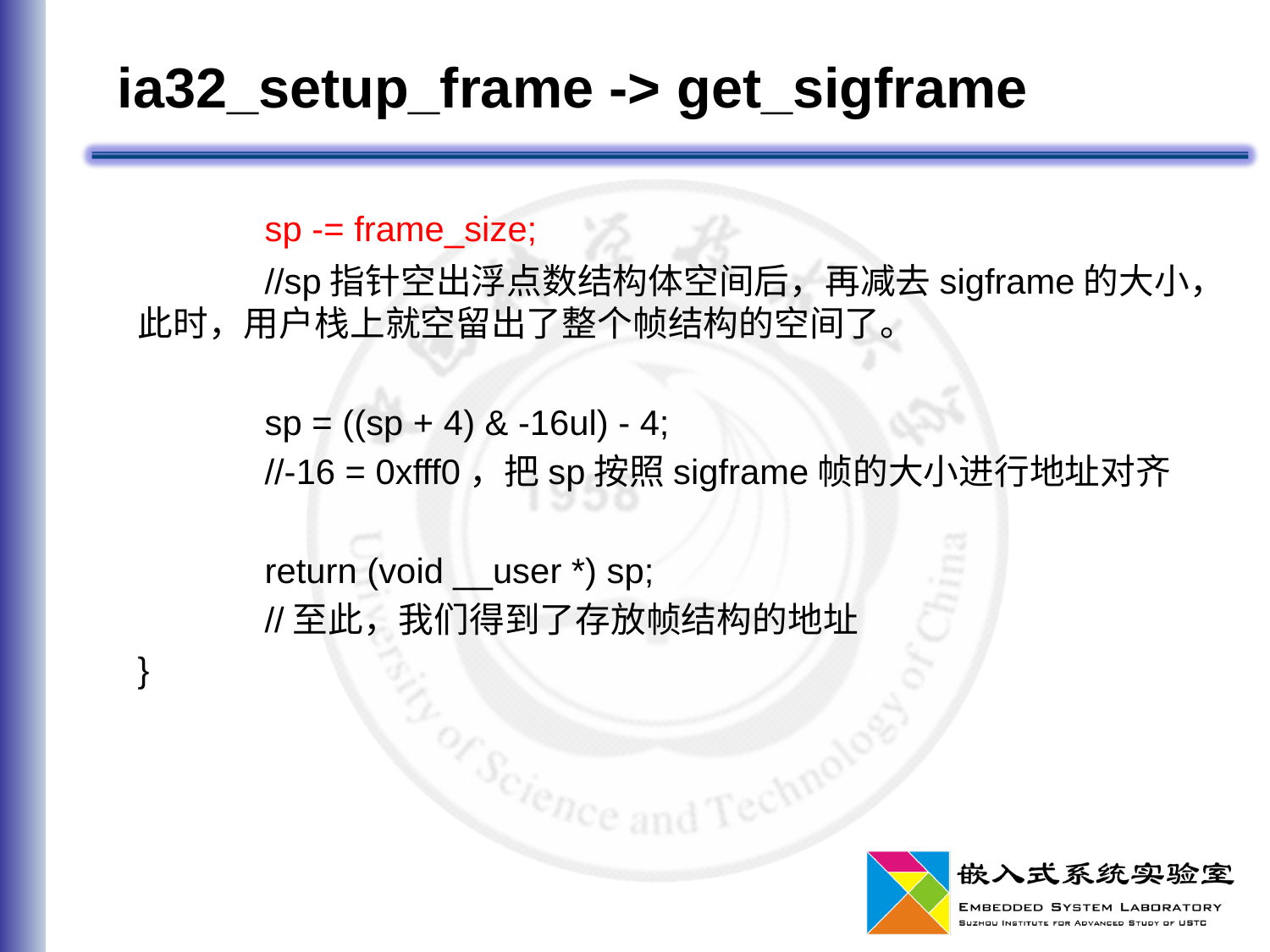

# ia32_setup_frame -> get_sigframe
	sp -= frame_size;
	//sp指针空出浮点数结构体空间后，再减去sigframe的大小，此时，用户栈上就空留出了整个帧结构的空间了。

	sp = ((sp + 4) & -16ul) - 4;
	//-16 = 0xfff0，把sp按照sigframe帧的大小进行地址对齐

	return (void __user *) sp;
	//至此，我们得到了存放帧结构的地址
}